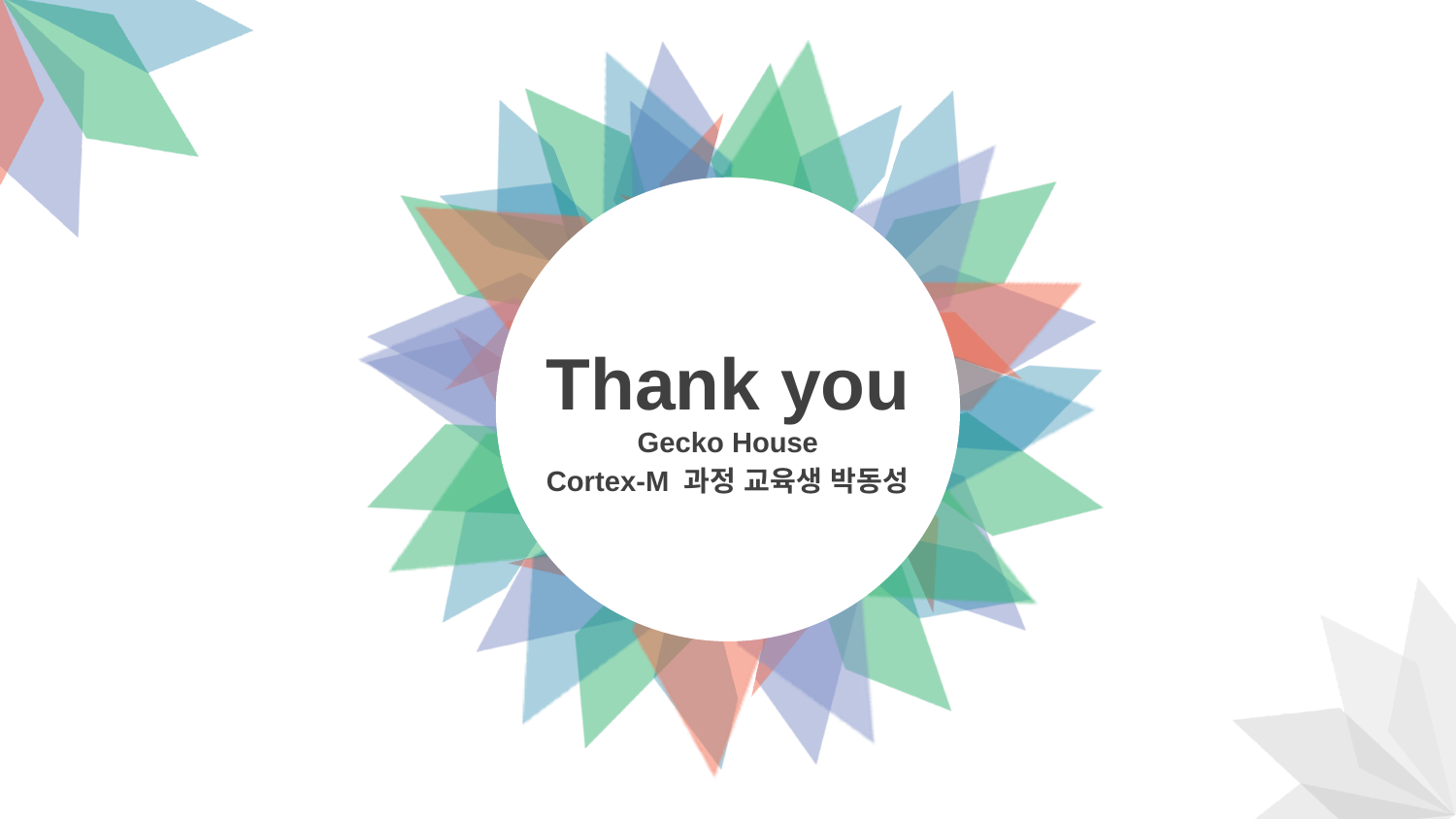

Thank you
Gecko House
Cortex-M 과정 교육생 박동성